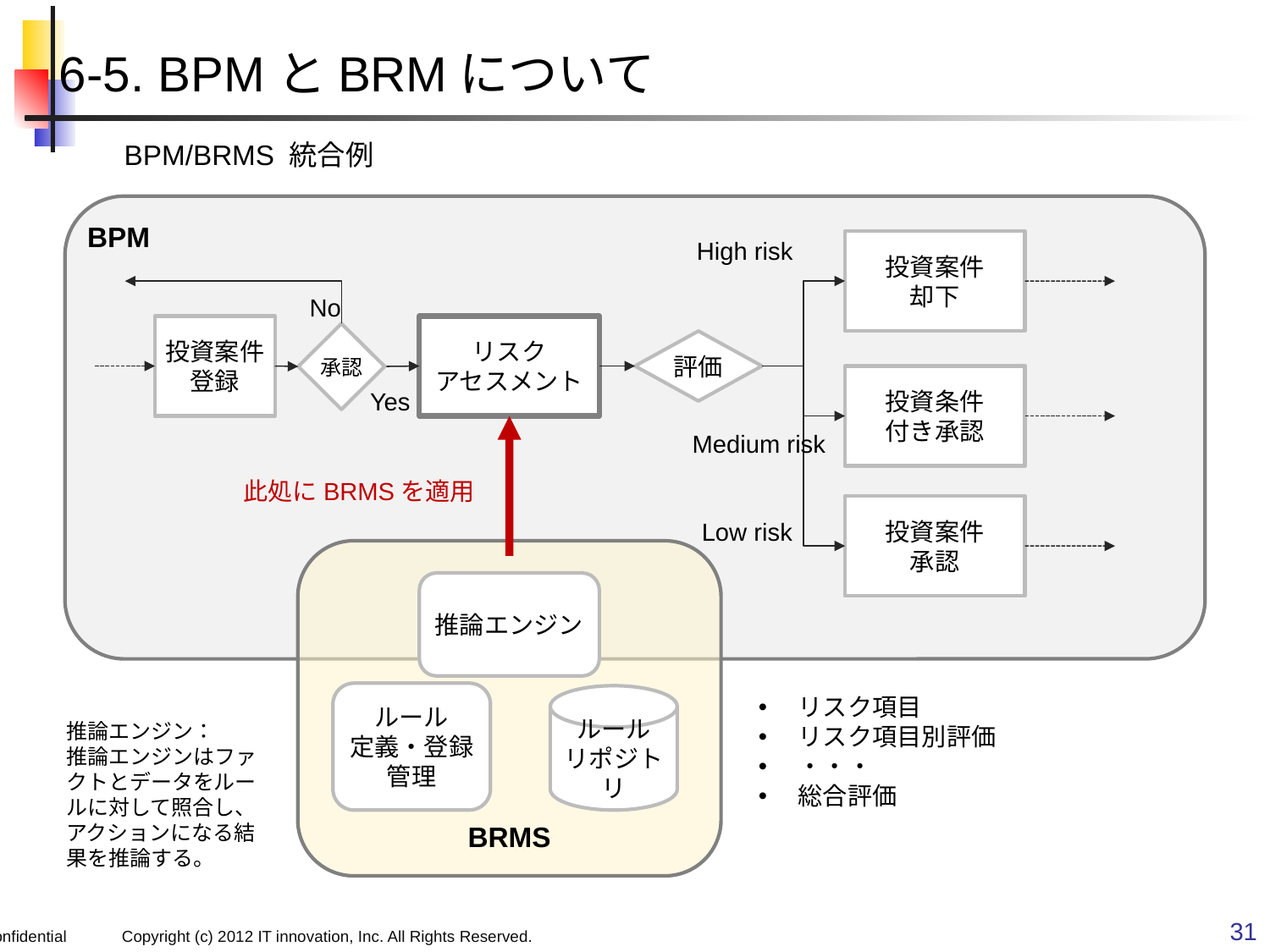

6-5. BPMとBRMについて
BPM/BRMS 統合例
BPM
High risk
投資案件
却下
No
投資案件
登録
リスク
アセスメント
承認
評価
投資条件
付き承認
Yes
Medium risk
此処にBRMSを適用
投資案件
承認
Low risk
BRMS
推論エンジン
ルール
定義・登録
管理
リスク項目
リスク項目別評価
・・・
総合評価
ルール
リポジトリ
推論エンジン：
推論エンジンはファクトとデータをルールに対して照合し、アクションになる結果を推論する。